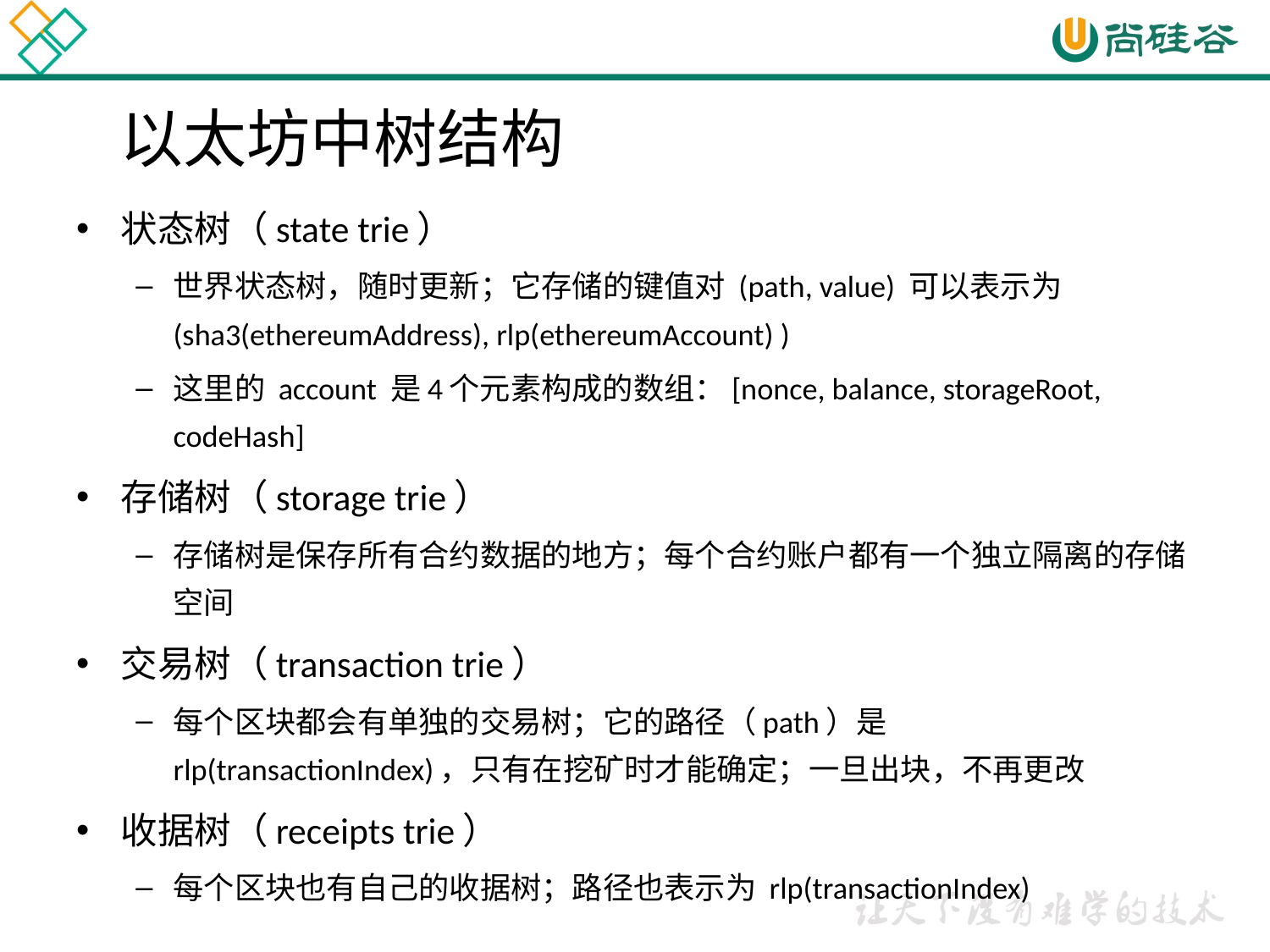

# 以太坊中树结构
状态树（state trie）
世界状态树，随时更新；它存储的键值对 (path, value) 可以表示为 (sha3(ethereumAddress), rlp(ethereumAccount) )
这里的 account 是4个元素构成的数组：[nonce, balance, storageRoot, codeHash]
存储树（storage trie）
存储树是保存所有合约数据的地方；每个合约账户都有一个独立隔离的存储空间
交易树（transaction trie）
每个区块都会有单独的交易树；它的路径（path）是 rlp(transactionIndex)，只有在挖矿时才能确定；一旦出块，不再更改
收据树（receipts trie）
每个区块也有自己的收据树；路径也表示为 rlp(transactionIndex)